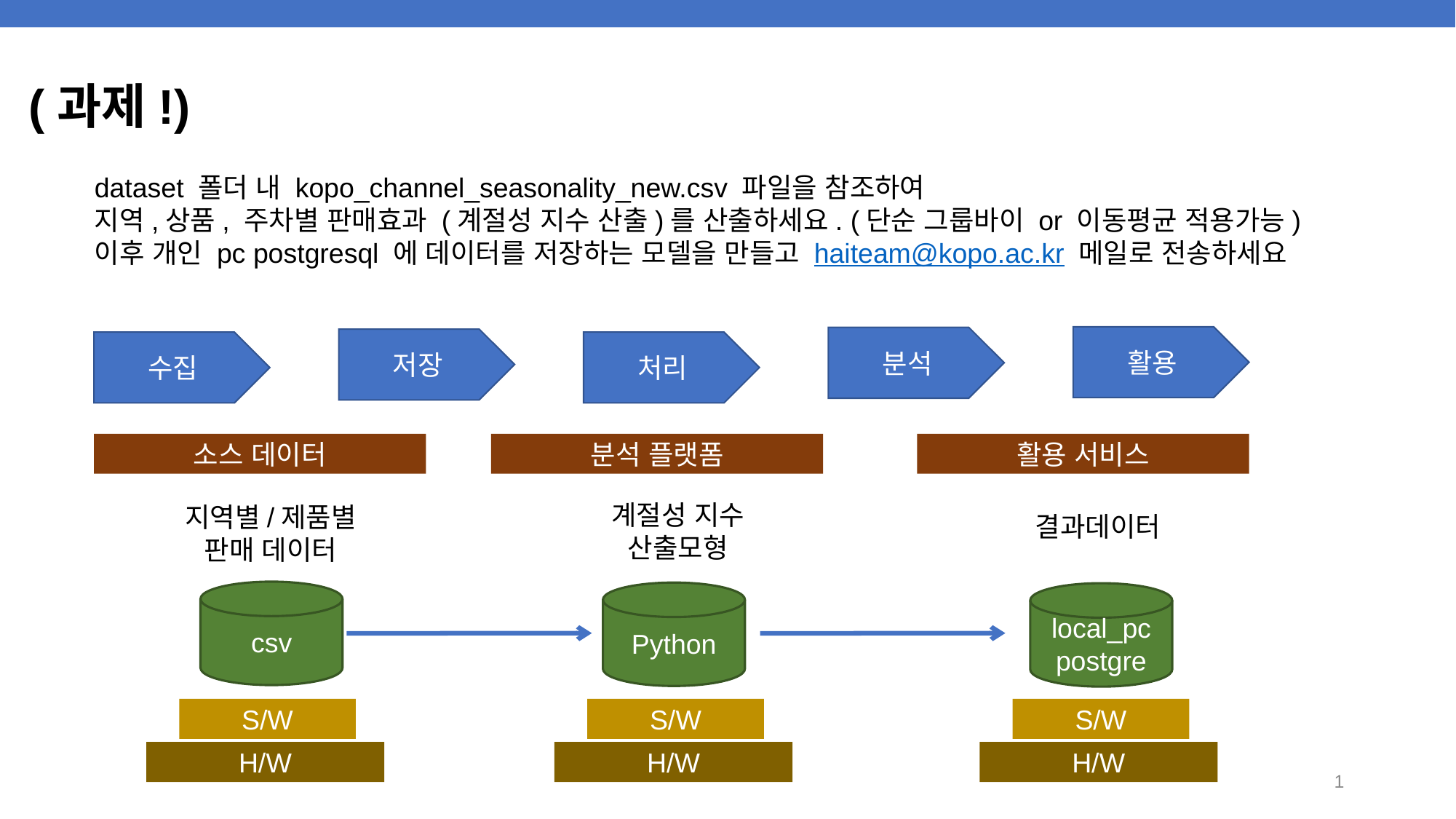

# (과제!)
dataset 폴더 내 kopo_channel_seasonality_new.csv 파일을 참조하여
지역,상품, 주차별 판매효과 (계절성 지수 산출)를 산출하세요. (단순 그룹바이 or 이동평균 적용가능)
이후 개인 pc postgresql 에 데이터를 저장하는 모델을 만들고 haiteam@kopo.ac.kr 메일로 전송하세요
활용
분석
저장
수집
처리
소스 데이터
분석 플랫폼
활용 서비스
계절성 지수
산출모형
지역별/제품별
판매 데이터
결과데이터
csv
Python
local_pc
postgre
S/W
S/W
S/W
H/W
H/W
H/W
1